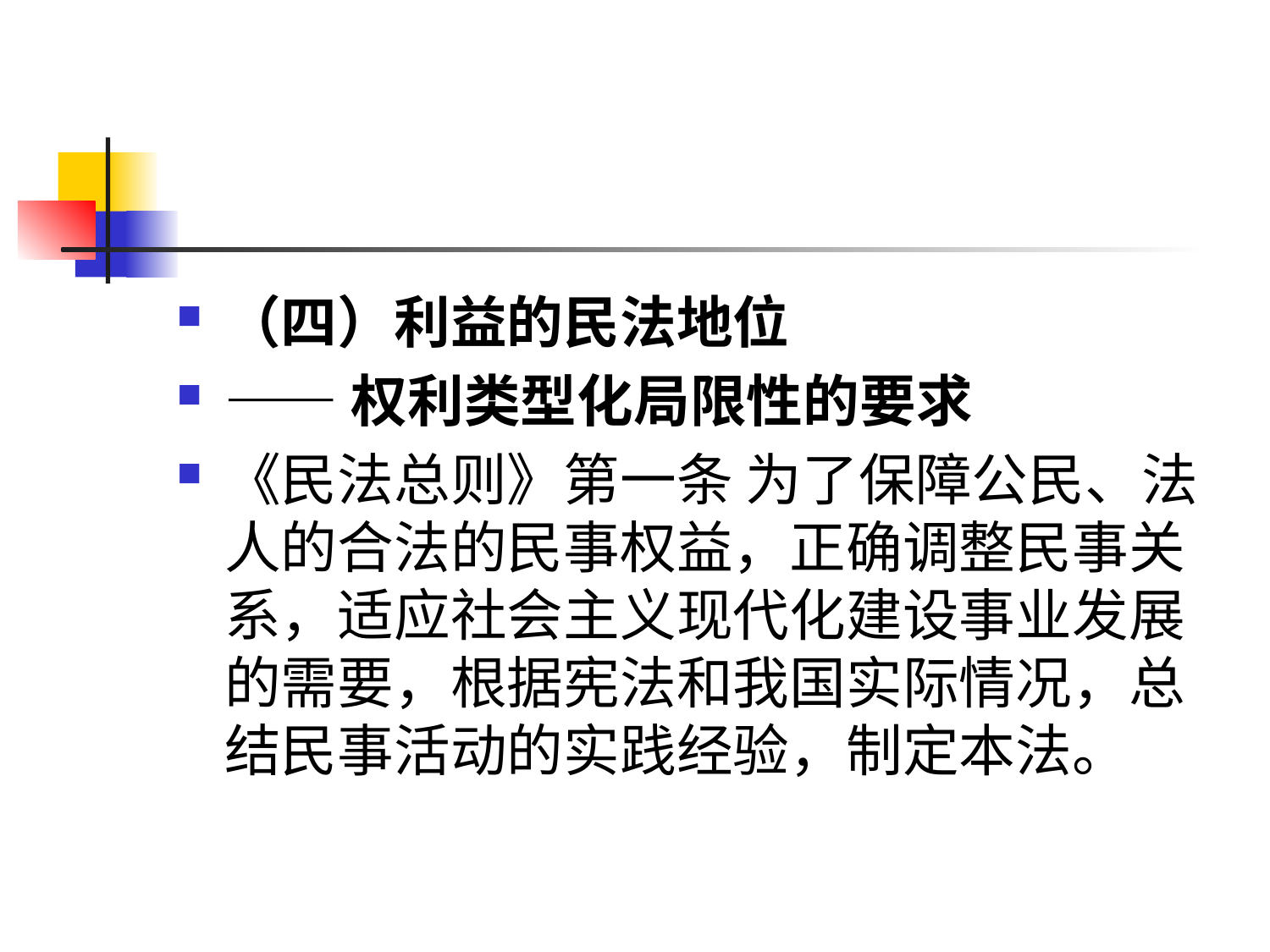

#
（四）利益的民法地位
——权利类型化局限性的要求
《民法总则》第一条 为了保障公民、法人的合法的民事权益，正确调整民事关系，适应社会主义现代化建设事业发展的需要，根据宪法和我国实际情况，总结民事活动的实践经验，制定本法。